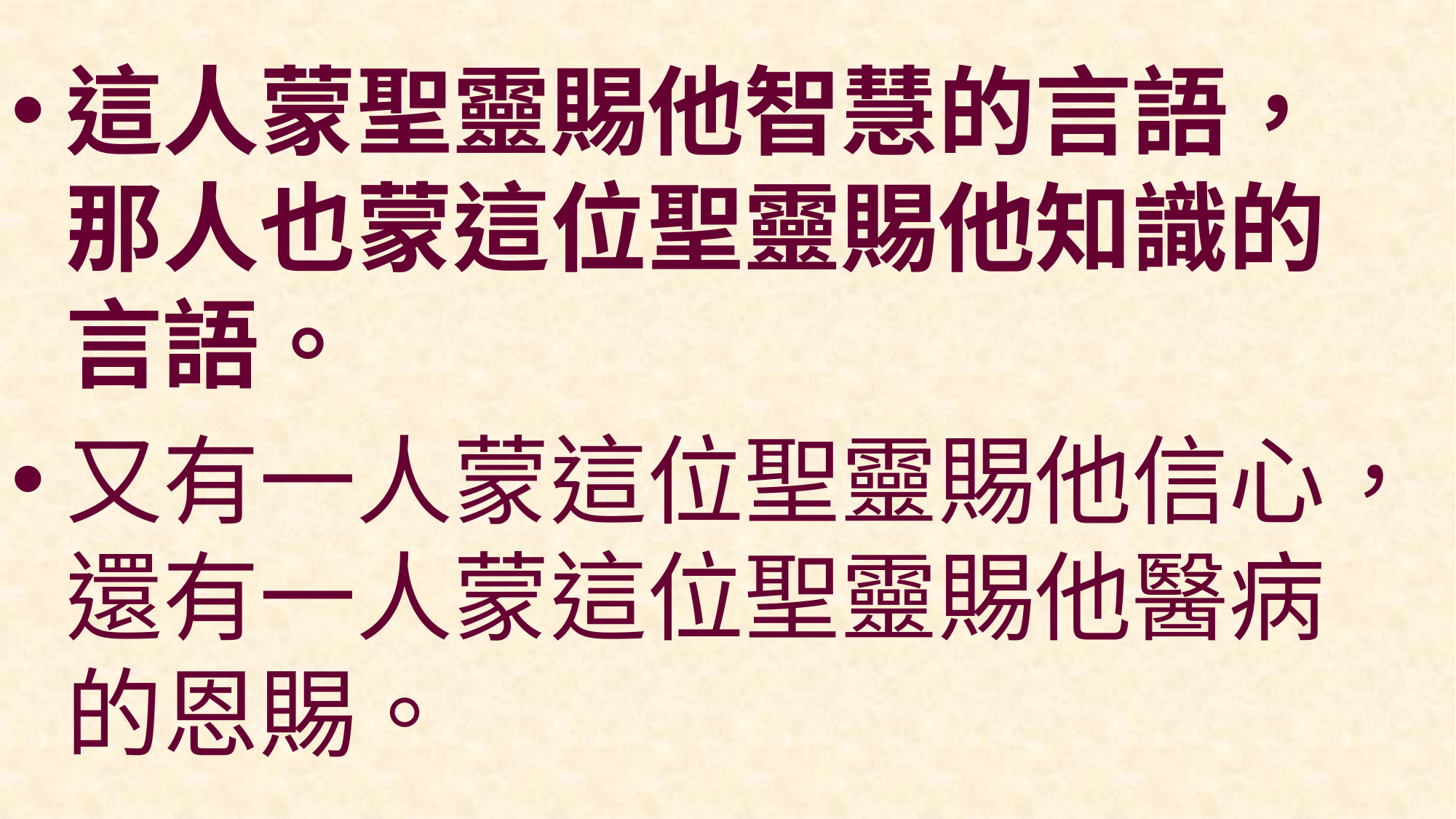

這人蒙聖靈賜他智慧的言語，那人也蒙這位聖靈賜他知識的言語。
又有一人蒙這位聖靈賜他信心，還有一人蒙這位聖靈賜他醫病的恩賜。